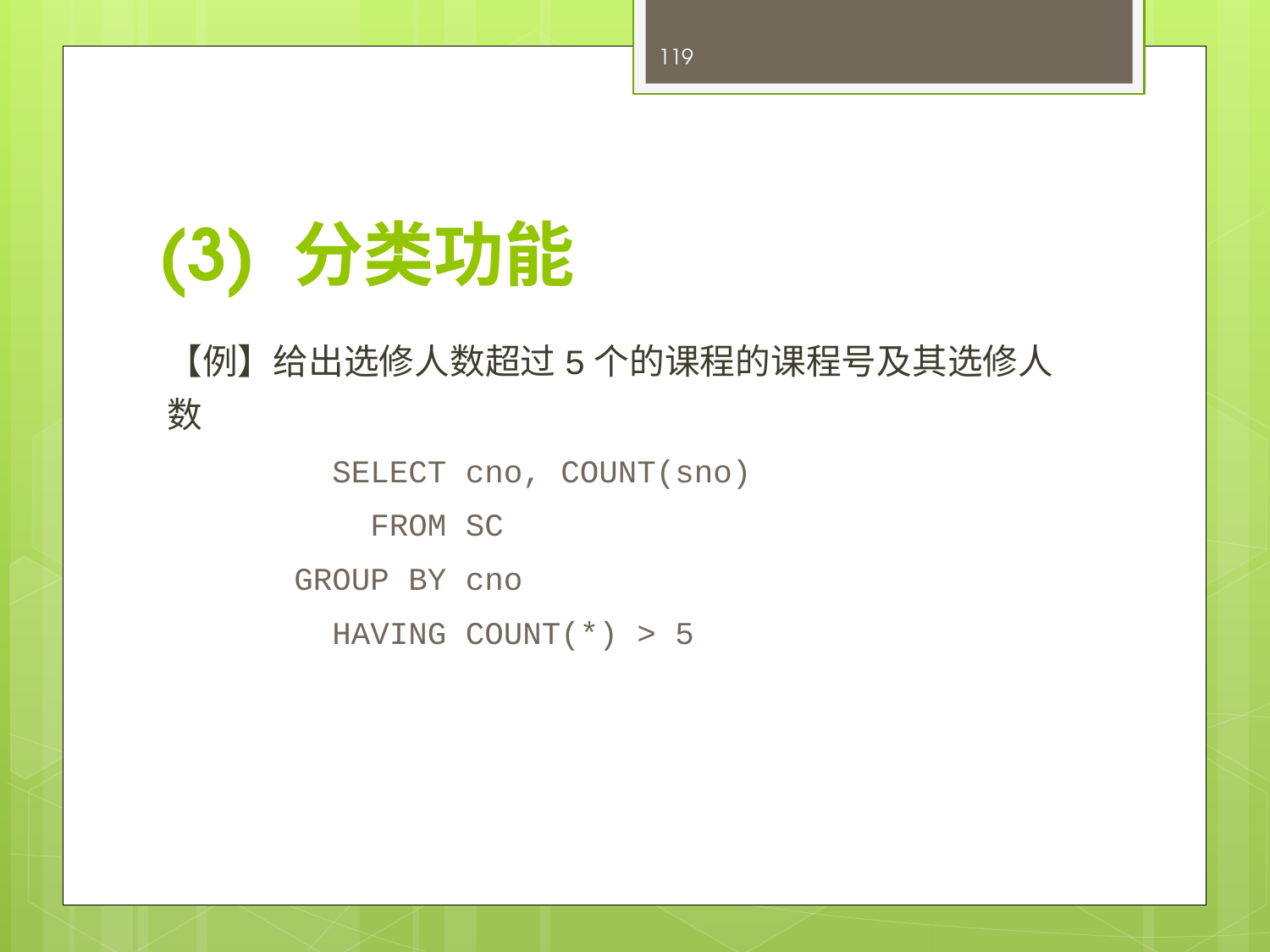

119
# (3) 分类功能
【例】给出选修人数超过5个的课程的课程号及其选修人数
	  SELECT cno, COUNT(sno)
	    FROM SC
	GROUP BY cno
	  HAVING COUNT(*) > 5